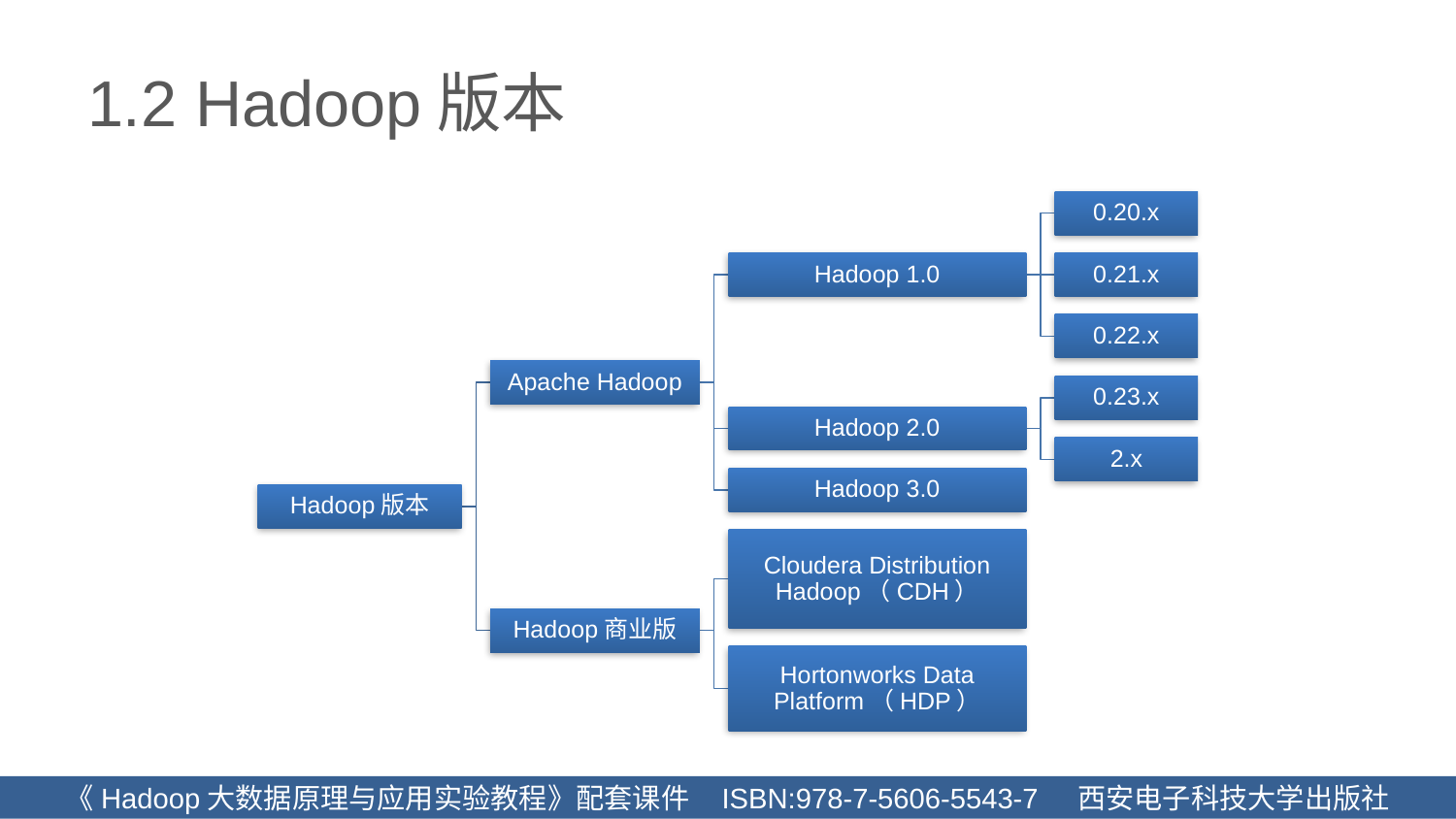

# 1.2 Hadoop版本
Hadoop版本
Apache Hadoop
Hadoop 1.0
0.20.x
0.21.x
0.22.x
Hadoop 2.0
0.23.x
2.x
Hadoop 3.0
Hadoop商业版
Cloudera Distribution Hadoop（CDH）
Hortonworks Data Platform（HDP）